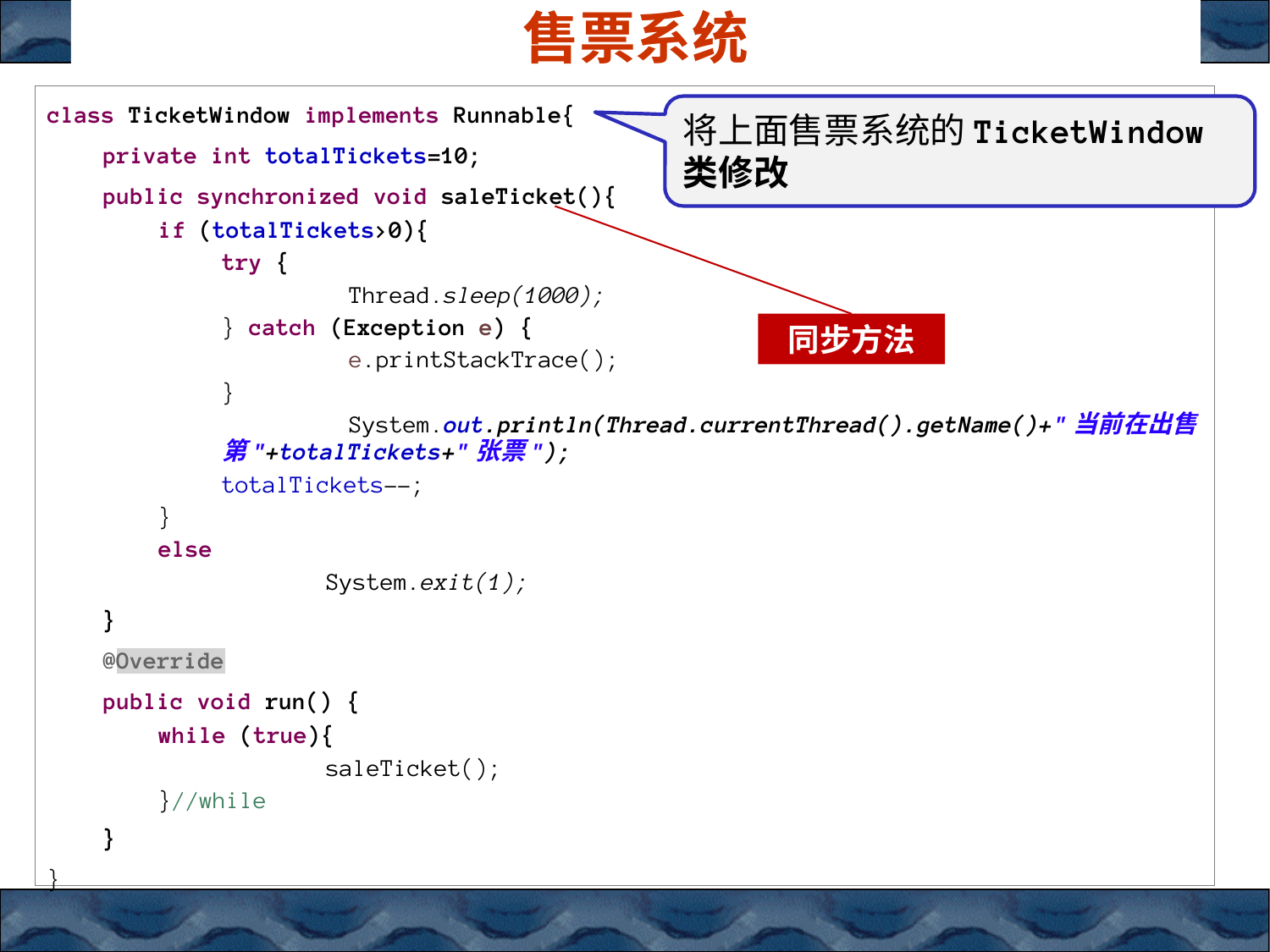

# 售票系统
class TicketWindow implements Runnable{
private int totalTickets=10;
public synchronized void saleTicket(){
if (totalTickets>0){
try {
	Thread.sleep(1000);
} catch (Exception e) {
	e.printStackTrace();
}
	System.out.println(Thread.currentThread().getName()+"当前在出售第"+totalTickets+"张票");
totalTickets--;
}
else
	   System.exit(1);
}
@Override
public void run() {
while (true){
	   saleTicket();
}//while
}
}
将上面售票系统的TicketWindow类修改
同步方法